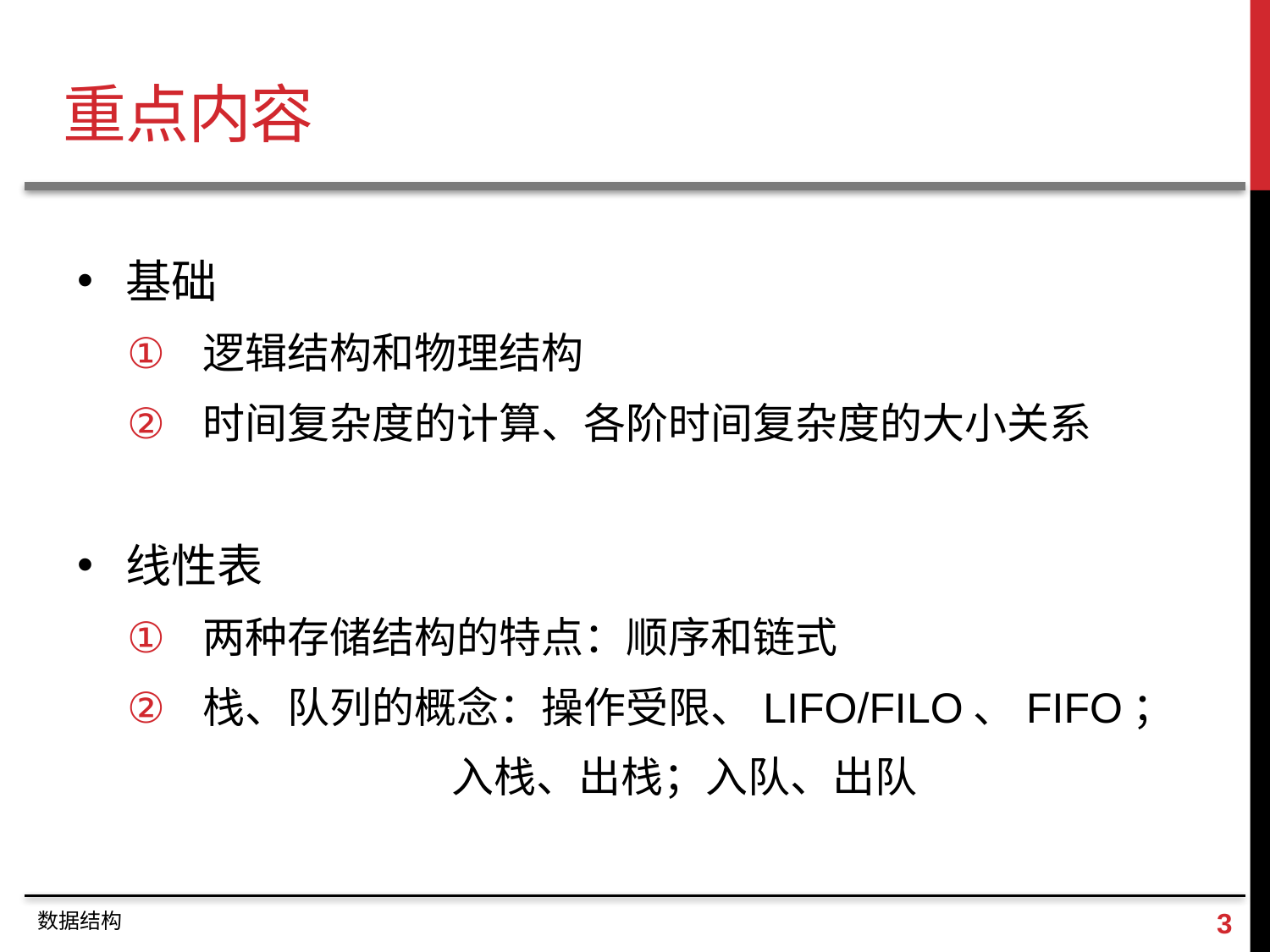

# 重点内容
基础
逻辑结构和物理结构
时间复杂度的计算、各阶时间复杂度的大小关系

线性表
两种存储结构的特点：顺序和链式
栈、队列的概念：操作受限、LIFO/FILO、FIFO；
                                 入栈、出栈；入队、出队
3
数据结构